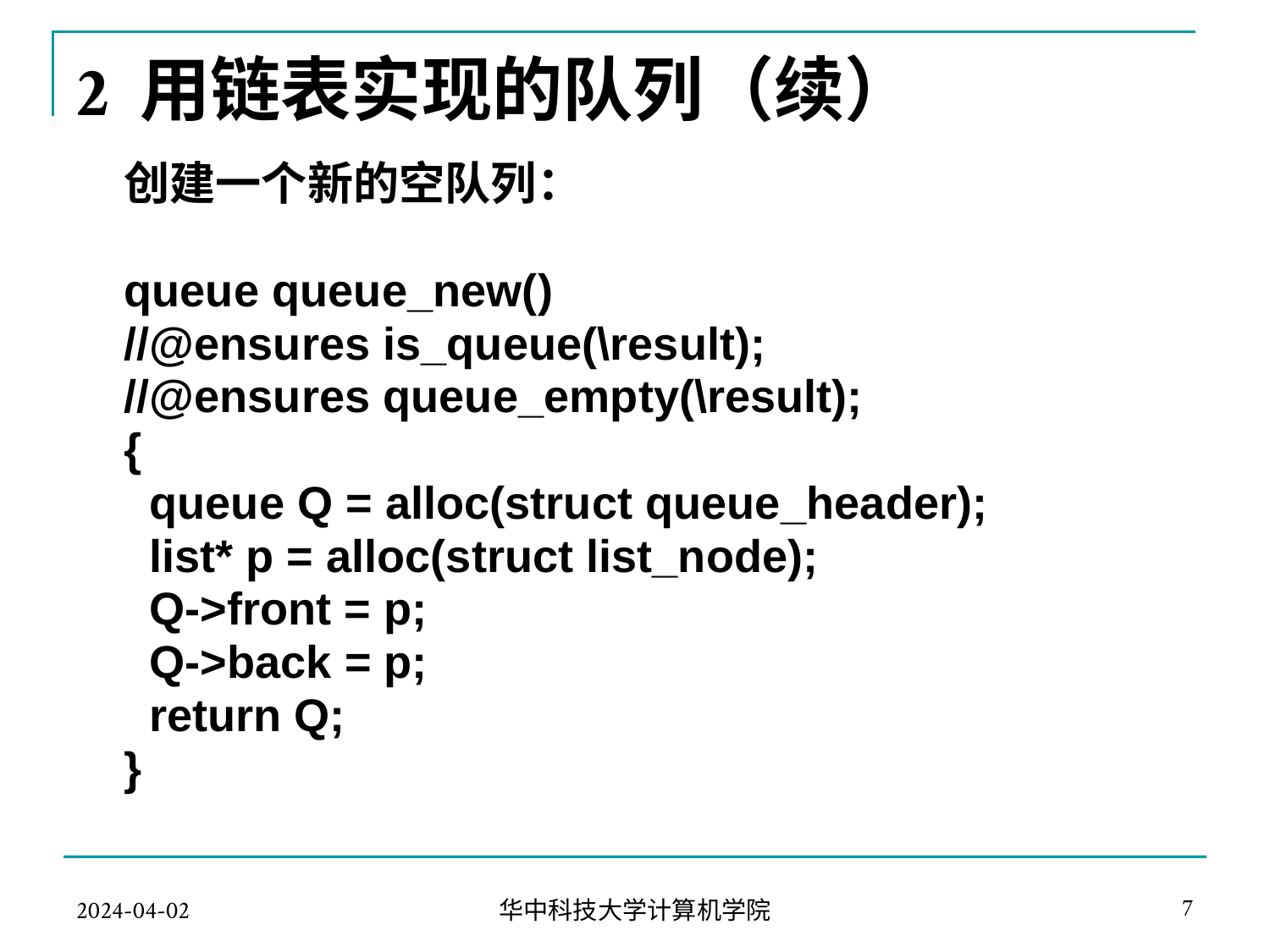

# 2 用链表实现的队列（续）
	创建一个新的空队列：

	queue queue_new()
	//@ensures is_queue(\result);
	//@ensures queue_empty(\result);
	{
	  queue Q = alloc(struct queue_header);
	  list* p = alloc(struct list_node);
	  Q->front = p;
	  Q->back = p;
	  return Q;
	}
2024-04-02
7
华中科技大学计算机学院